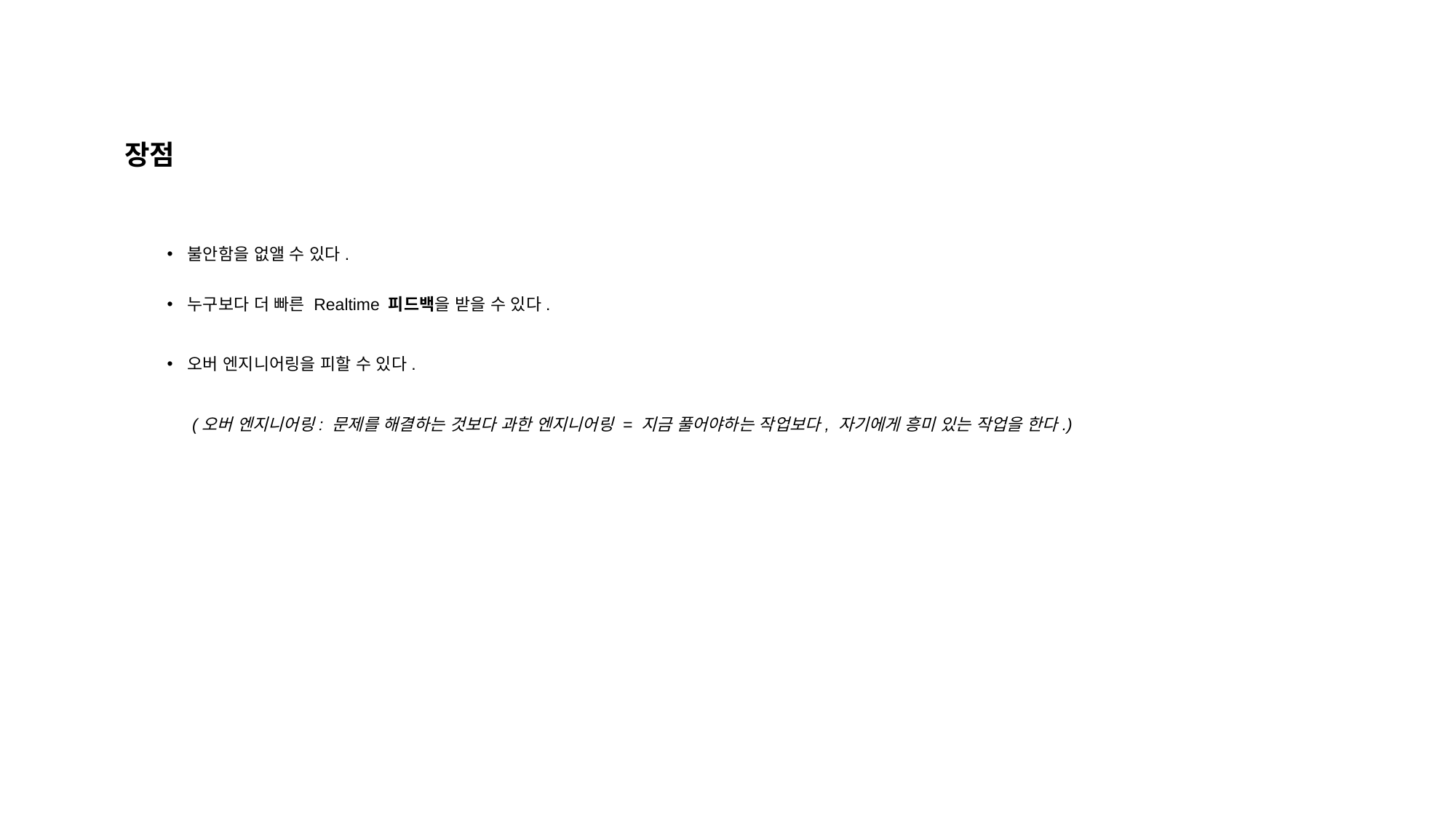

장점
불안함을 없앨 수 있다.
누구보다 더 빠른 Realtime 피드백을 받을 수 있다.

오버 엔지니어링을 피할 수 있다.
 (오버 엔지니어링: 문제를 해결하는 것보다 과한 엔지니어링 = 지금 풀어야하는 작업보다, 자기에게 흥미 있는 작업을 한다.)